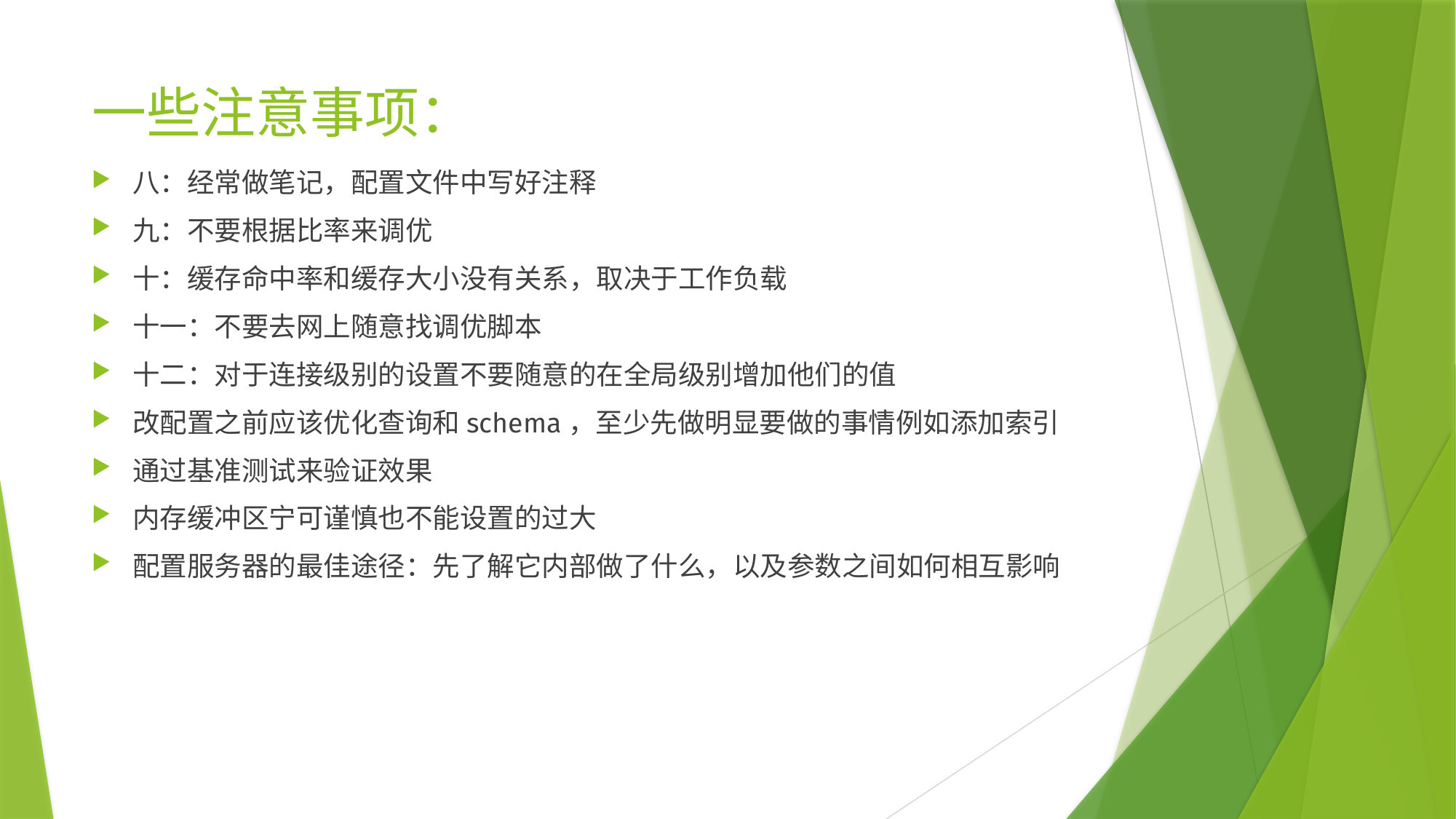

# 一些注意事项：
八：经常做笔记，配置文件中写好注释
九：不要根据比率来调优
十：缓存命中率和缓存大小没有关系，取决于工作负载
十一：不要去网上随意找调优脚本
十二：对于连接级别的设置不要随意的在全局级别增加他们的值
改配置之前应该优化查询和schema，至少先做明显要做的事情例如添加索引
通过基准测试来验证效果
内存缓冲区宁可谨慎也不能设置的过大
配置服务器的最佳途径：先了解它内部做了什么，以及参数之间如何相互影响